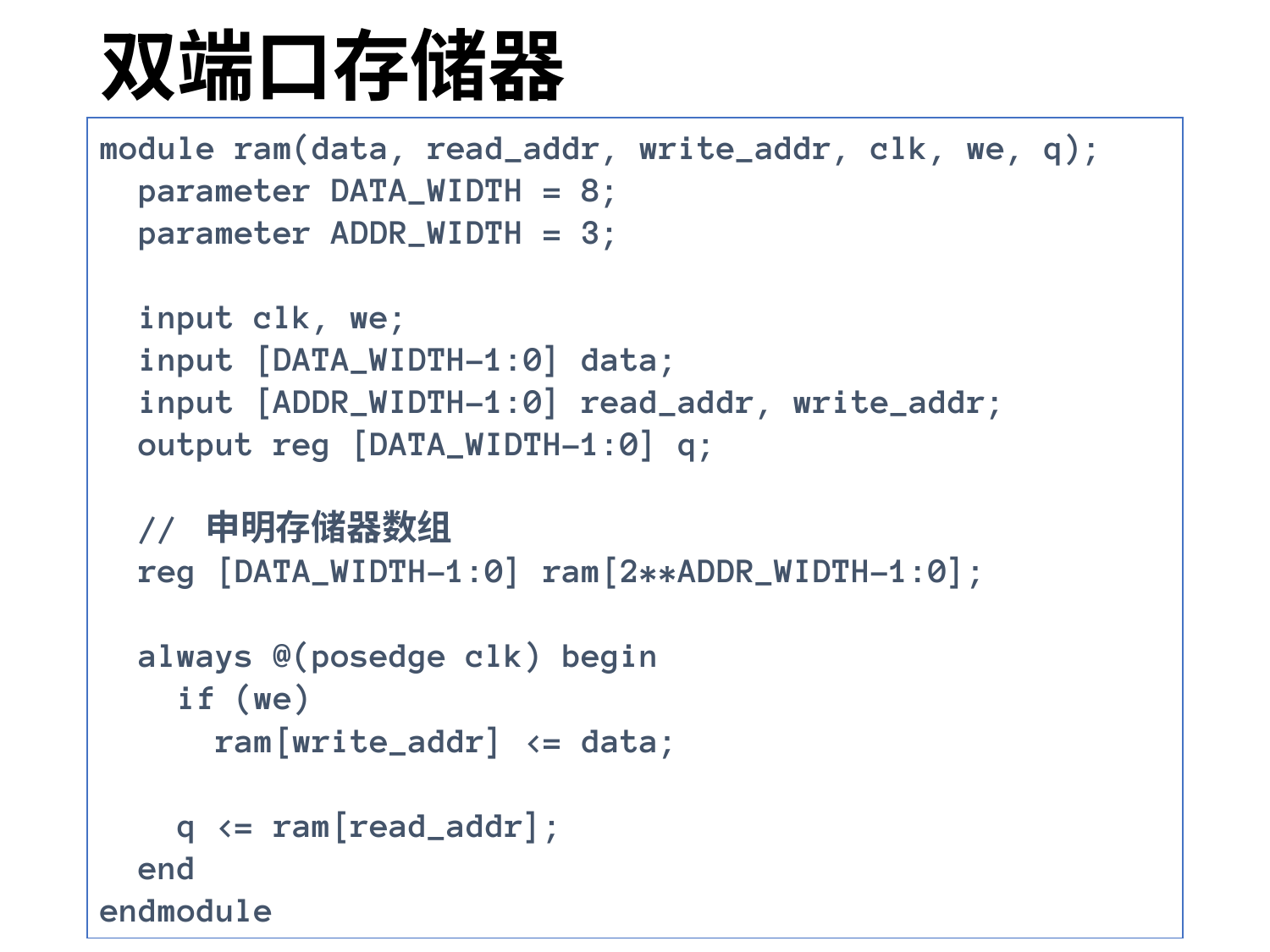

# 双端口存储器
module ram(data, read_addr, write_addr, clk, we, q);
  parameter DATA_WIDTH = 8;
  parameter ADDR_WIDTH = 3;

  input clk, we;
  input [DATA_WIDTH-1:0] data;
  input [ADDR_WIDTH-1:0] read_addr, write_addr;
  output reg [DATA_WIDTH-1:0] q;

  // 申明存储器数组
  reg [DATA_WIDTH-1:0] ram[2**ADDR_WIDTH-1:0];

  always @(posedge clk) begin
    if (we)
      ram[write_addr] <= data;

    q <= ram[read_addr];
  end
endmodule